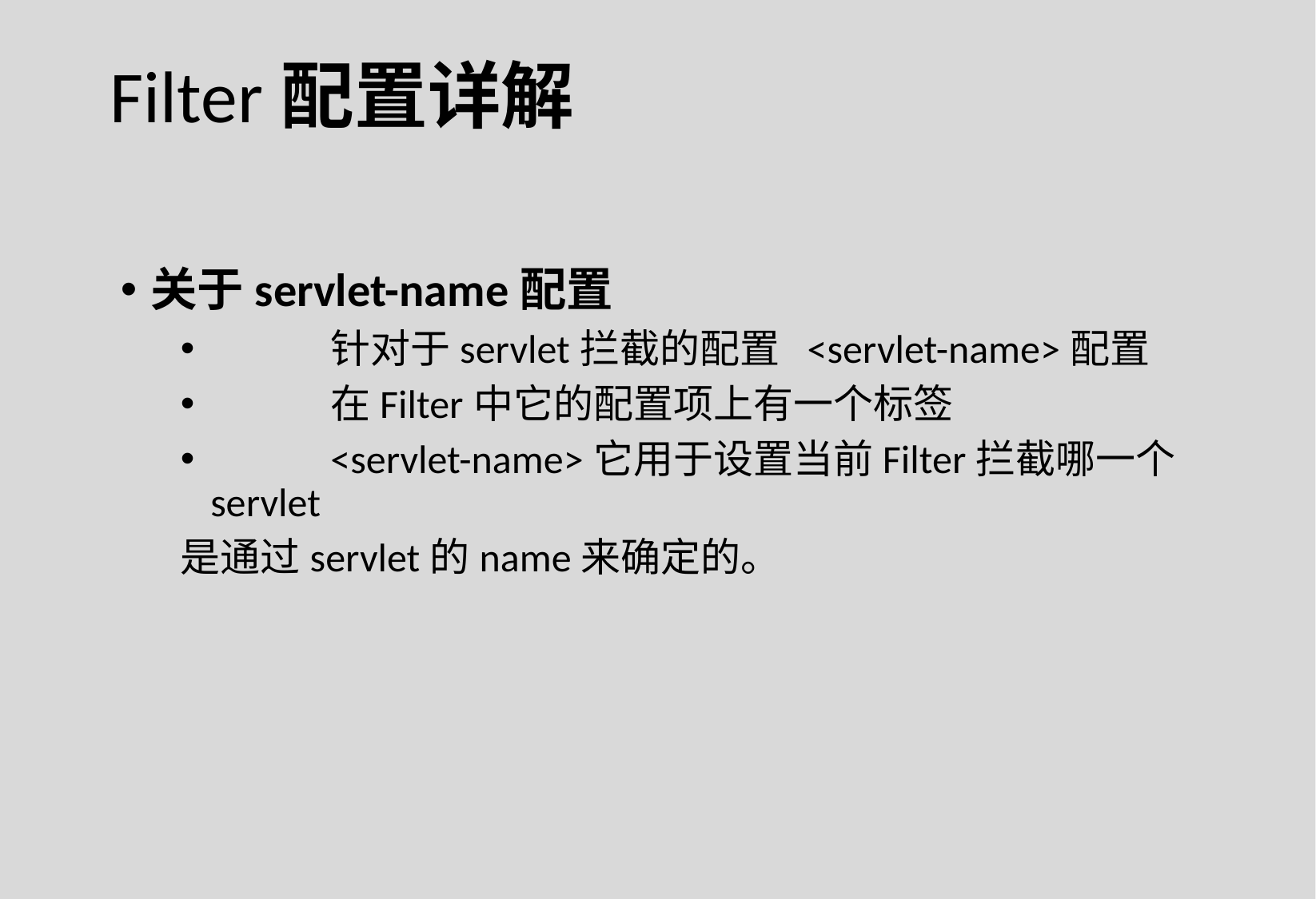

# Filter配置详解
关于servlet-name配置
	针对于servlet拦截的配置  <servlet-name>配置
	在Filter中它的配置项上有一个标签
	<servlet-name>它用于设置当前Filter拦截哪一个servlet
是通过servlet的name来确定的。